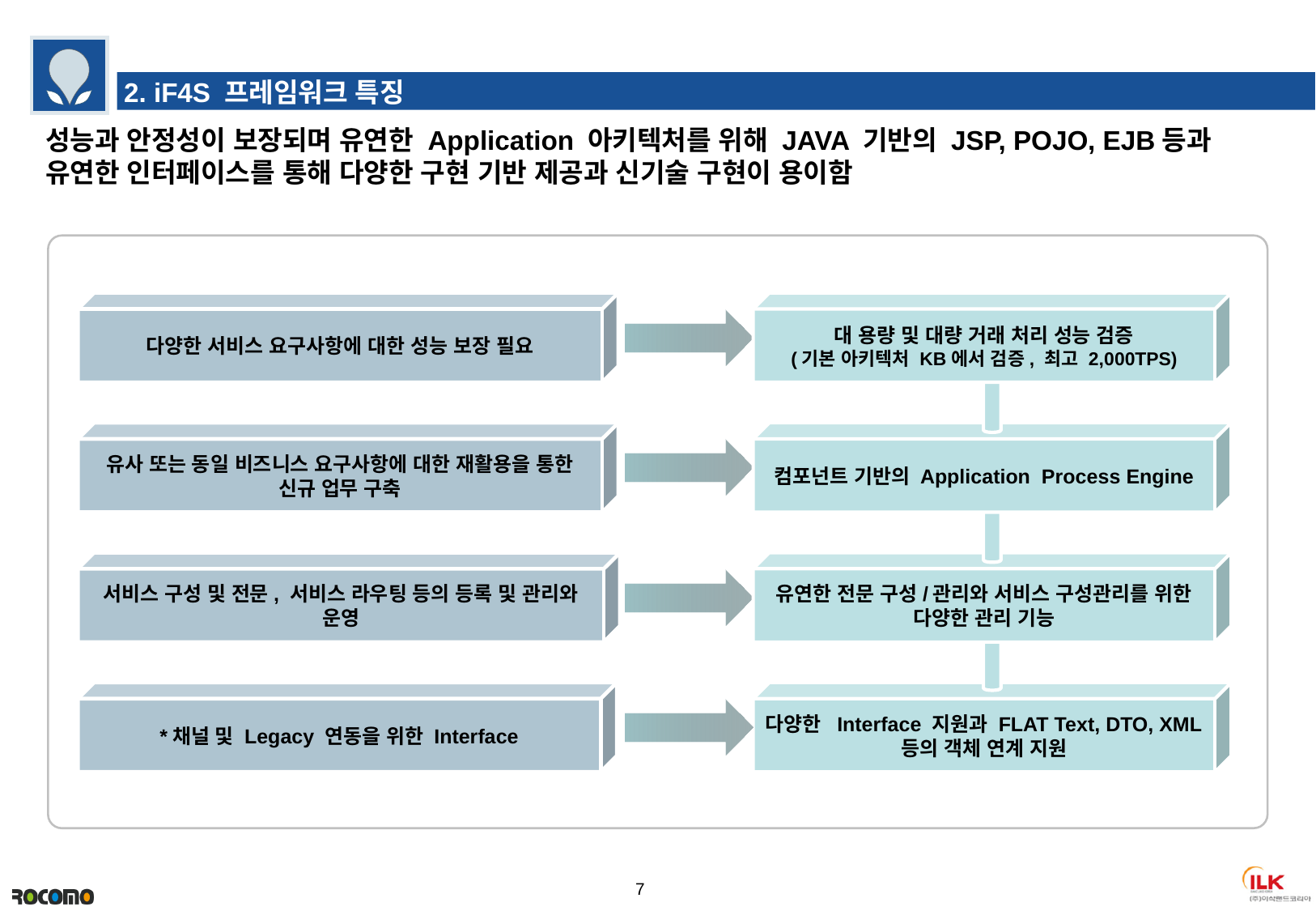

2. iF4S 프레임워크 특징
# 성능과 안정성이 보장되며 유연한 Application 아키텍처를 위해 JAVA 기반의 JSP, POJO, EJB등과 유연한 인터페이스를 통해 다양한 구현 기반 제공과 신기술 구현이 용이함

다양한 서비스 요구사항에 대한 성능 보장 필요
대 용량 및 대량 거래 처리 성능 검증
(기본 아키텍처 KB에서 검증, 최고 2,000TPS)

유사 또는 동일 비즈니스 요구사항에 대한 재활용을 통한 신규 업무 구축
컴포넌트 기반의 Application  Process Engine

서비스 구성 및 전문, 서비스 라우팅 등의 등록 및 관리와 운영
유연한 전문 구성/관리와 서비스 구성관리를 위한 다양한 관리 기능

*채널 및 Legacy 연동을 위한 Interface
다양한  Interface 지원과 FLAT Text, DTO, XML등의 객체 연계 지원